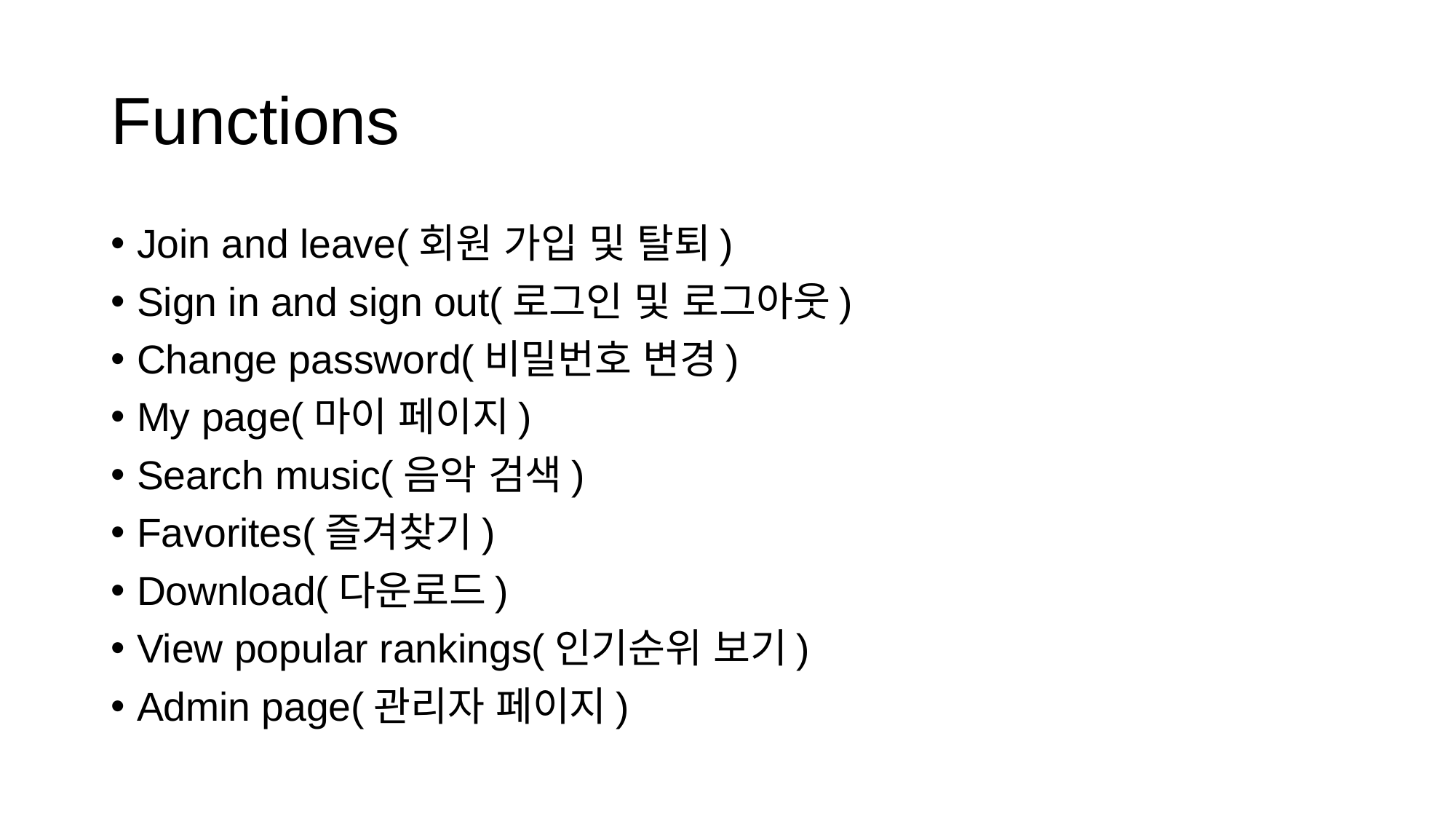

# Functions
Join and leave(회원 가입 및 탈퇴)
Sign in and sign out(로그인 및 로그아웃)
Change password(비밀번호 변경)
My page(마이 페이지)
Search music(음악 검색)
Favorites(즐겨찾기)
Download(다운로드)
View popular rankings(인기순위 보기)
Admin page(관리자 페이지)